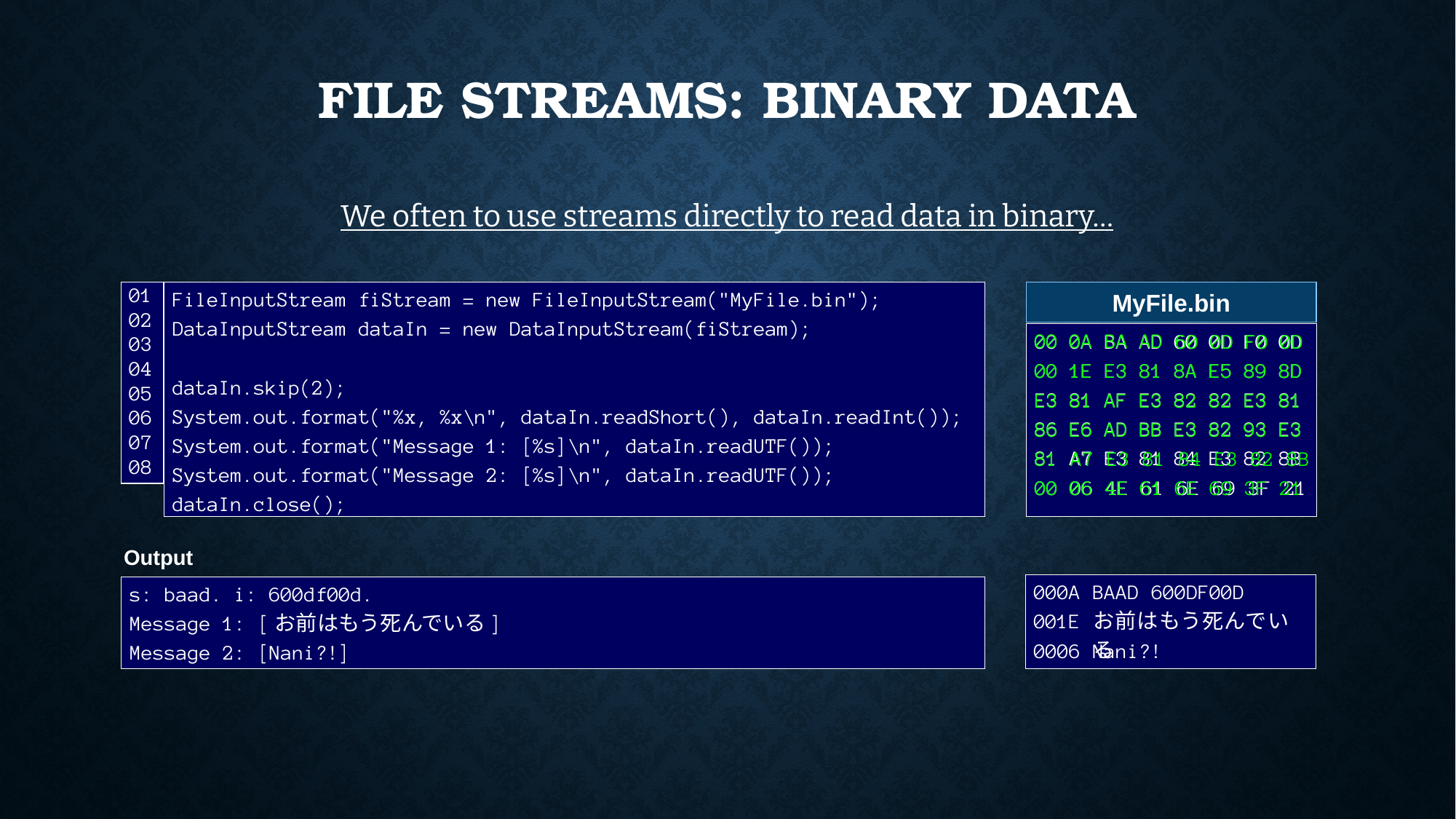

# File Streams: Binary Data
We often to use streams directly to read data in binary…
FileInputStream fiStream = new FileInputStream("MyFile.bin");
DataInputStream dataIn = new DataInputStream(fiStream);

dataIn.skip(2);
System.out.format("%x, %x\n", dataIn.readShort(), dataIn.readInt());
System.out.format("Message 1: [%s]\n", dataIn.readUTF());
System.out.format("Message 2: [%s]\n", dataIn.readUTF());
dataIn.close();
MyFile.bin
| 01 02 03 04 05 06 07 08 |
| --- |
BA AD
00 0A
60 0D F0 0D
00 0A BA AD 60 0D F0 0D
00 1E E3 81 8A E5 89 8D
E3 81 AF E3 82 82 E3 81
86 E6 AD BB E3 82 93 E3
81 A7 E3 81 84 E3 82 8B
00 06 4E 61 6E 69 3F 21

00 1E
      E3 81 8A E5 89 8D
E3 81 AF E3 82 82 E3 81
86 E6 AD BB E3 82 93 E3
81 A7 E3 81 84 E3 82 8B
00 06
4E 61 6E 69 3F 21
Output
600DF00D
BAAD
000A

s: baad. i: 600df00d.
Message 1: [お前はもう死んでいる]
Message 2: [Nani?!]
お前はもう死んでいる
001E
0006
Nani?!